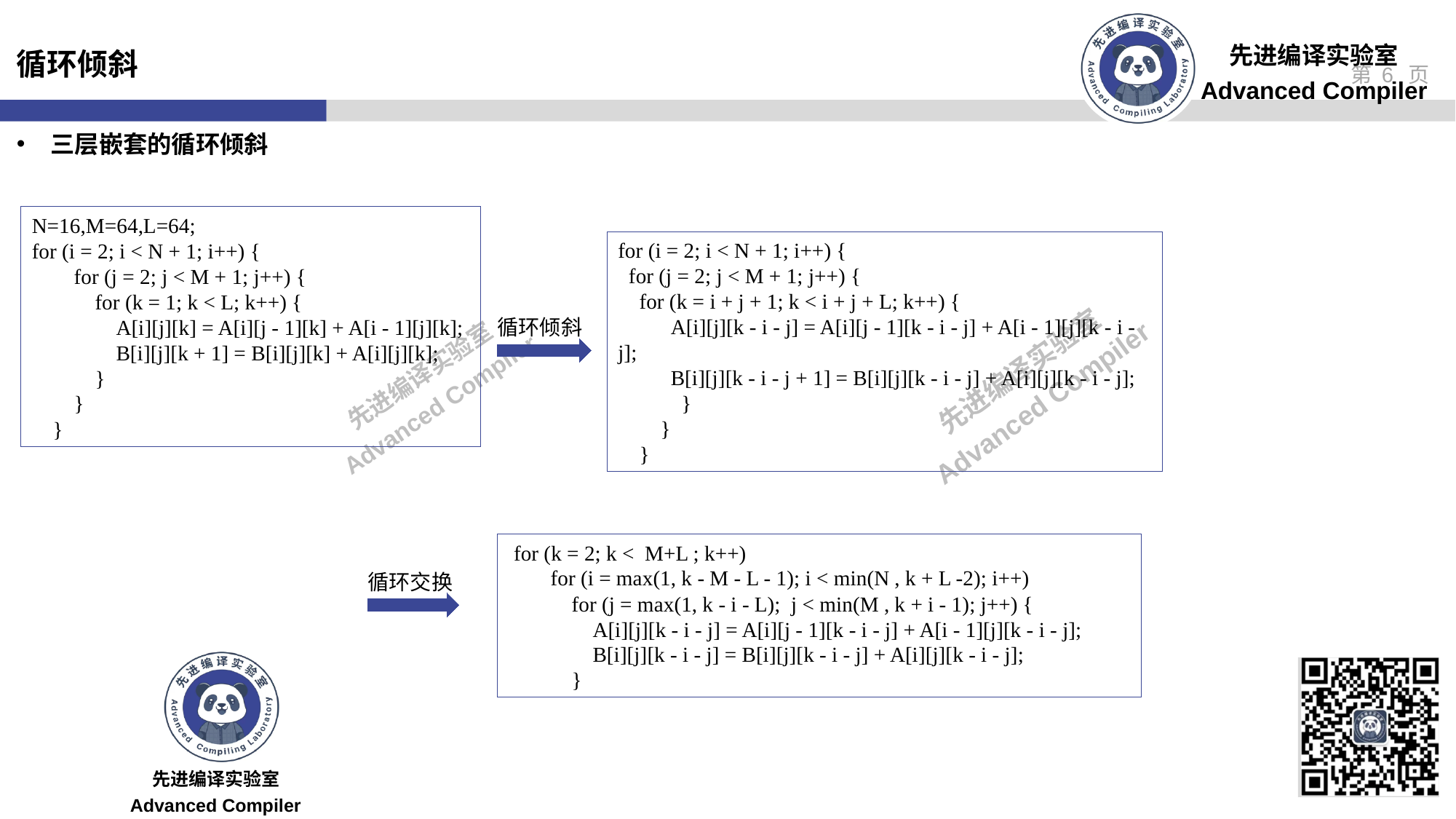

循环倾斜
三层嵌套的循环倾斜
N=16,M=64,L=64;
for (i = 2; i < N + 1; i++) {
        for (j = 2; j < M + 1; j++) {
            for (k = 1; k < L; k++) {
                A[i][j][k] = A[i][j - 1][k] + A[i - 1][j][k];
                B[i][j][k + 1] = B[i][j][k] + A[i][j][k];
            }
        }
    }
for (i = 2; i < N + 1; i++) {
  for (j = 2; j < M + 1; j++) {
    for (k = i + j + 1; k < i + j + L; k++) {
          A[i][j][k - i - j] = A[i][j - 1][k - i - j] + A[i - 1][j][k - i - j];
          B[i][j][k - i - j + 1] = B[i][j][k - i - j] + A[i][j][k - i - j];
            }
        }
    }
循环倾斜

 for (k = 2; k <  M+L ; k++)
        for (i = max(1, k - M - L - 1); i < min(N , k + L -2); i++)
            for (j = max(1, k - i - L);  j < min(M , k + i - 1); j++) {
                A[i][j][k - i - j] = A[i][j - 1][k - i - j] + A[i - 1][j][k - i - j];
                B[i][j][k - i - j] = B[i][j][k - i - j] + A[i][j][k - i - j];
            }
循环交换